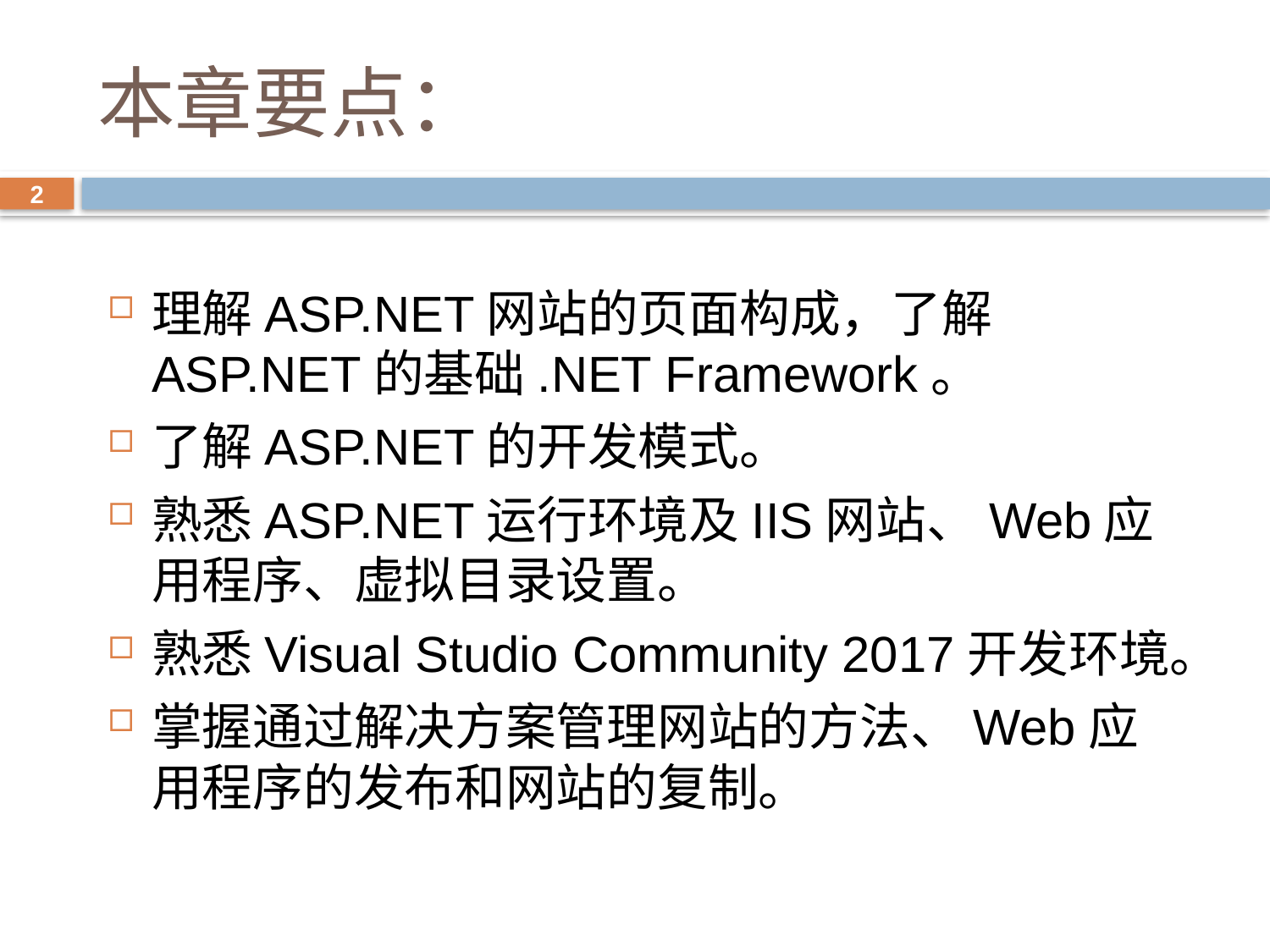

# 本章要点：
2
理解ASP.NET网站的页面构成，了解ASP.NET的基础.NET Framework。
了解ASP.NET的开发模式。
熟悉ASP.NET运行环境及IIS网站、Web应用程序、虚拟目录设置。
熟悉Visual Studio Community 2017开发环境。
掌握通过解决方案管理网站的方法、Web应用程序的发布和网站的复制。